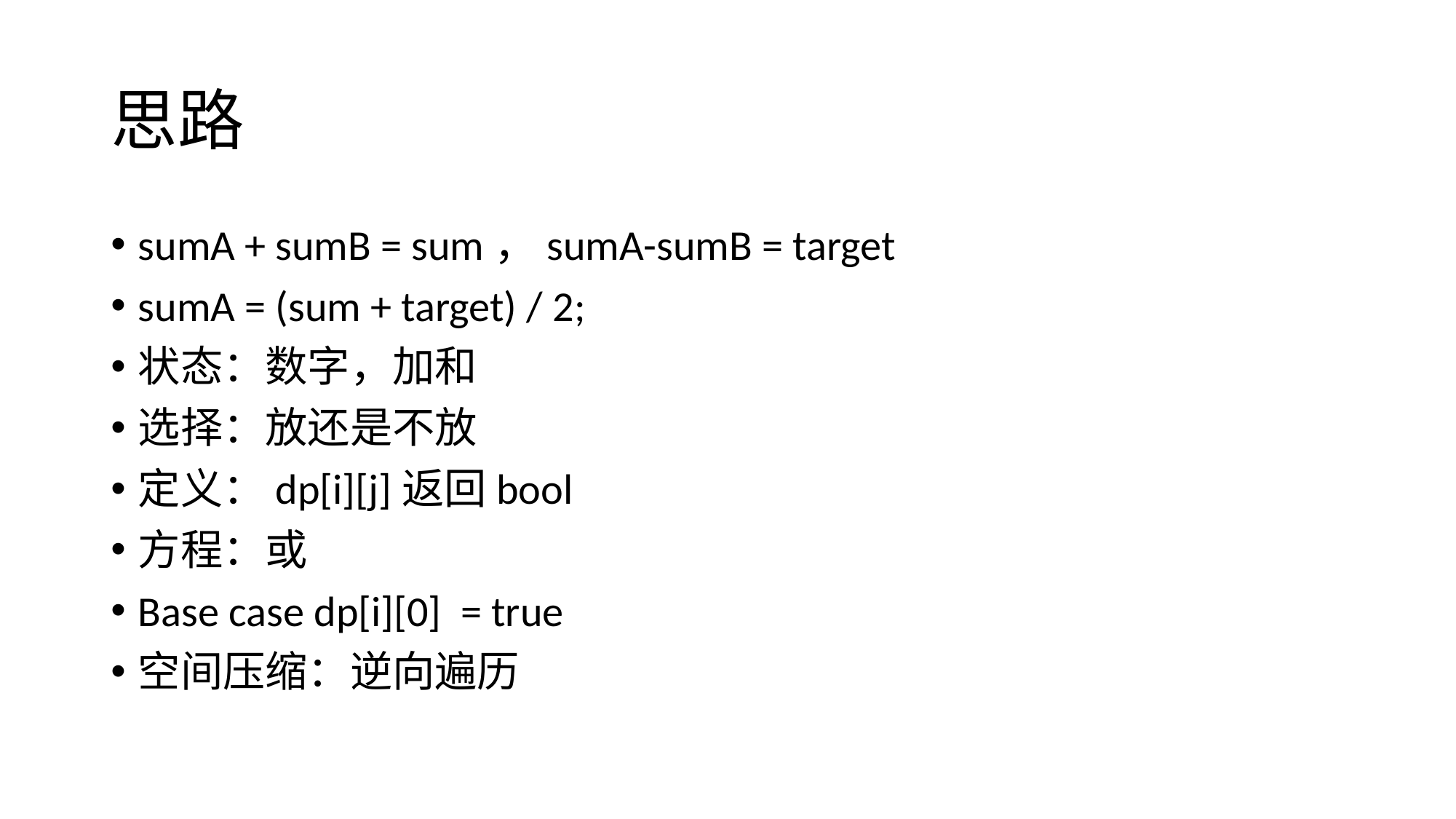

# 思路
sumA + sumB = sum，sumA-sumB = target
sumA = (sum + target) / 2;
状态：数字，加和
选择：放还是不放
定义：dp[i][j]返回bool
方程：或
Base case dp[i][0]  = true
空间压缩：逆向遍历